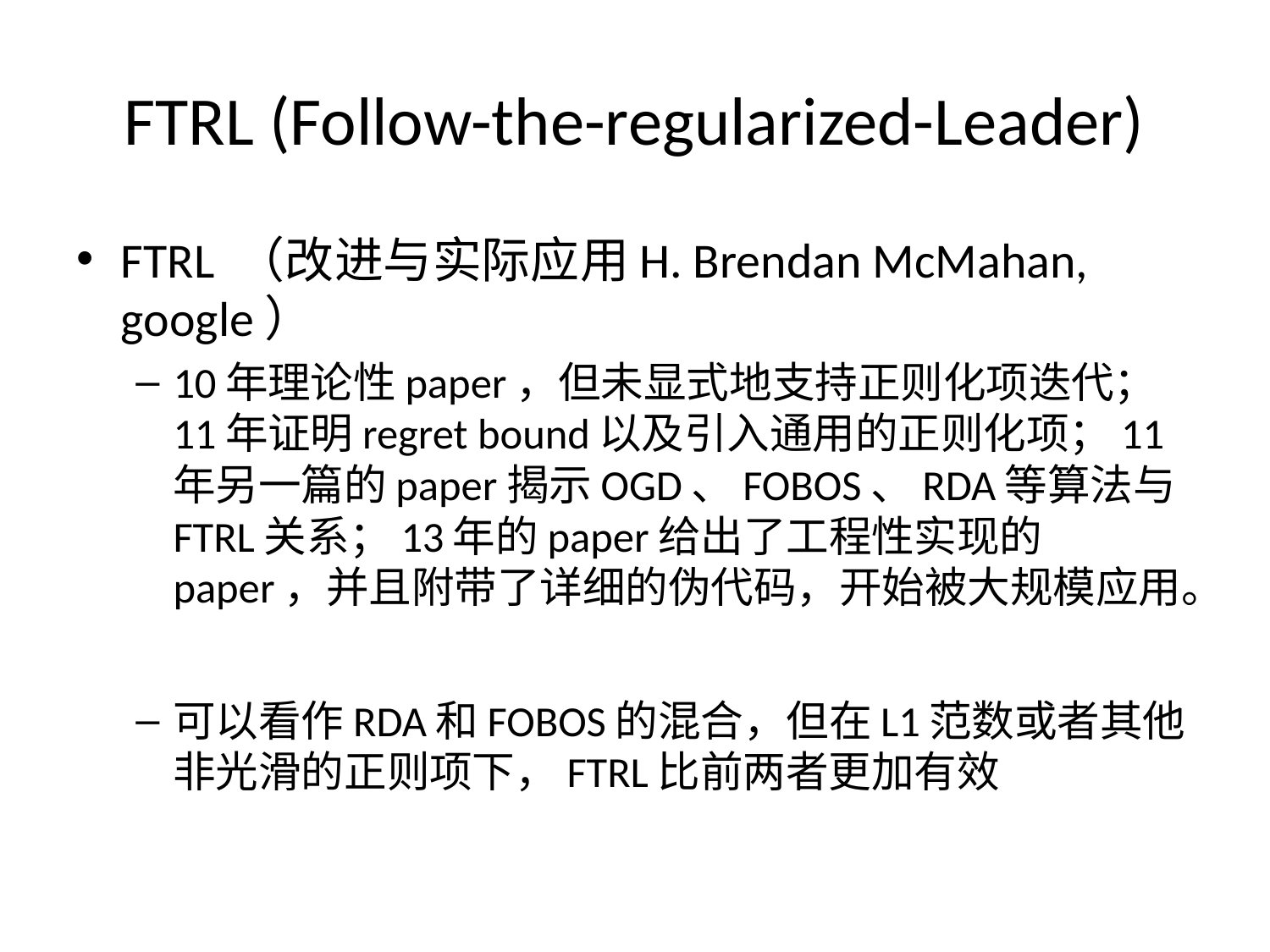

# FTRL (Follow-the-regularized-Leader)
FTRL （改进与实际应用H. Brendan McMahan, google）
10年理论性paper，但未显式地支持正则化项迭代；11年证明regret bound以及引入通用的正则化项；11年另一篇的paper揭示OGD、FOBOS、RDA等算法与FTRL关系；13年的paper给出了工程性实现的paper，并且附带了详细的伪代码，开始被大规模应用。

可以看作RDA和FOBOS的混合，但在L1范数或者其他非光滑的正则项下，FTRL比前两者更加有效